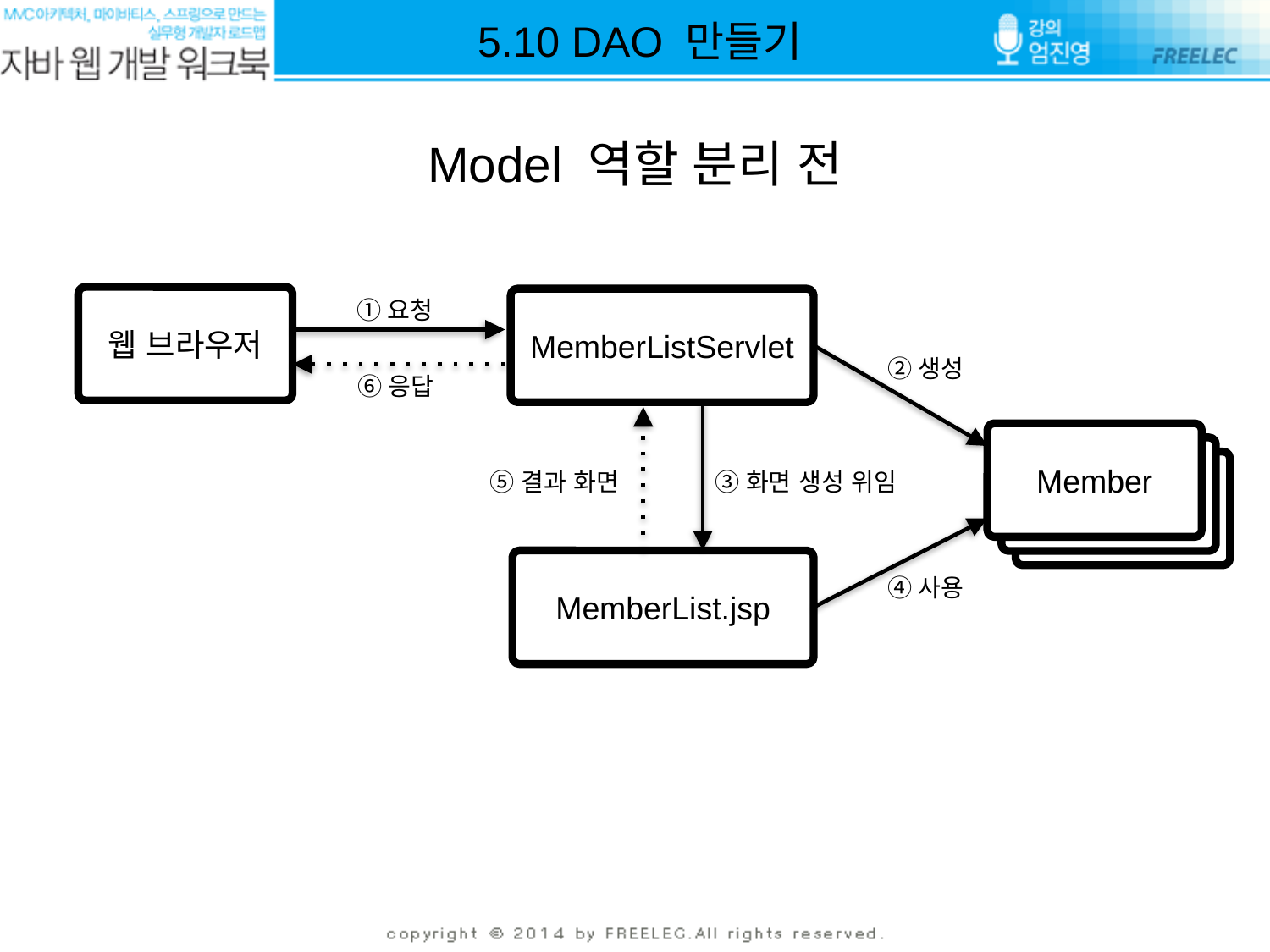

5.10 DAO 만들기
# Model 역할 분리 전
웹 브라우저
①요청
MemberListServlet

②생성
⑥응답
Member

Member

Member

⑤결과 화면
③화면 생성 위임
MemberList.jsp

④사용